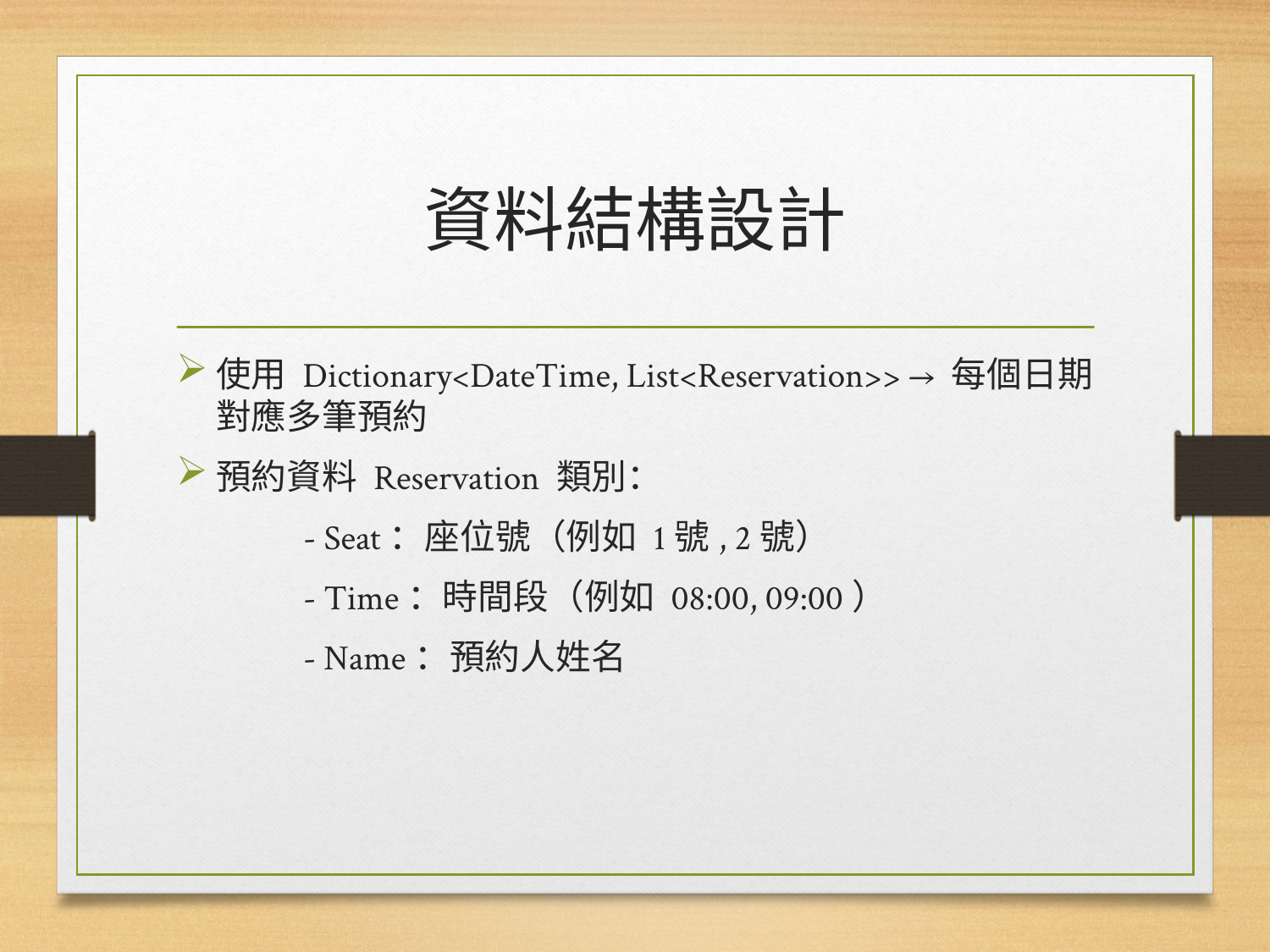

# 資料結構設計
使用 Dictionary<DateTime, List<Reservation>> → 每個日期對應多筆預約
預約資料 Reservation 類別：
	- Seat：座位號（例如 1號, 2號）
	- Time：時間段（例如 08:00, 09:00）
	- Name：預約人姓名